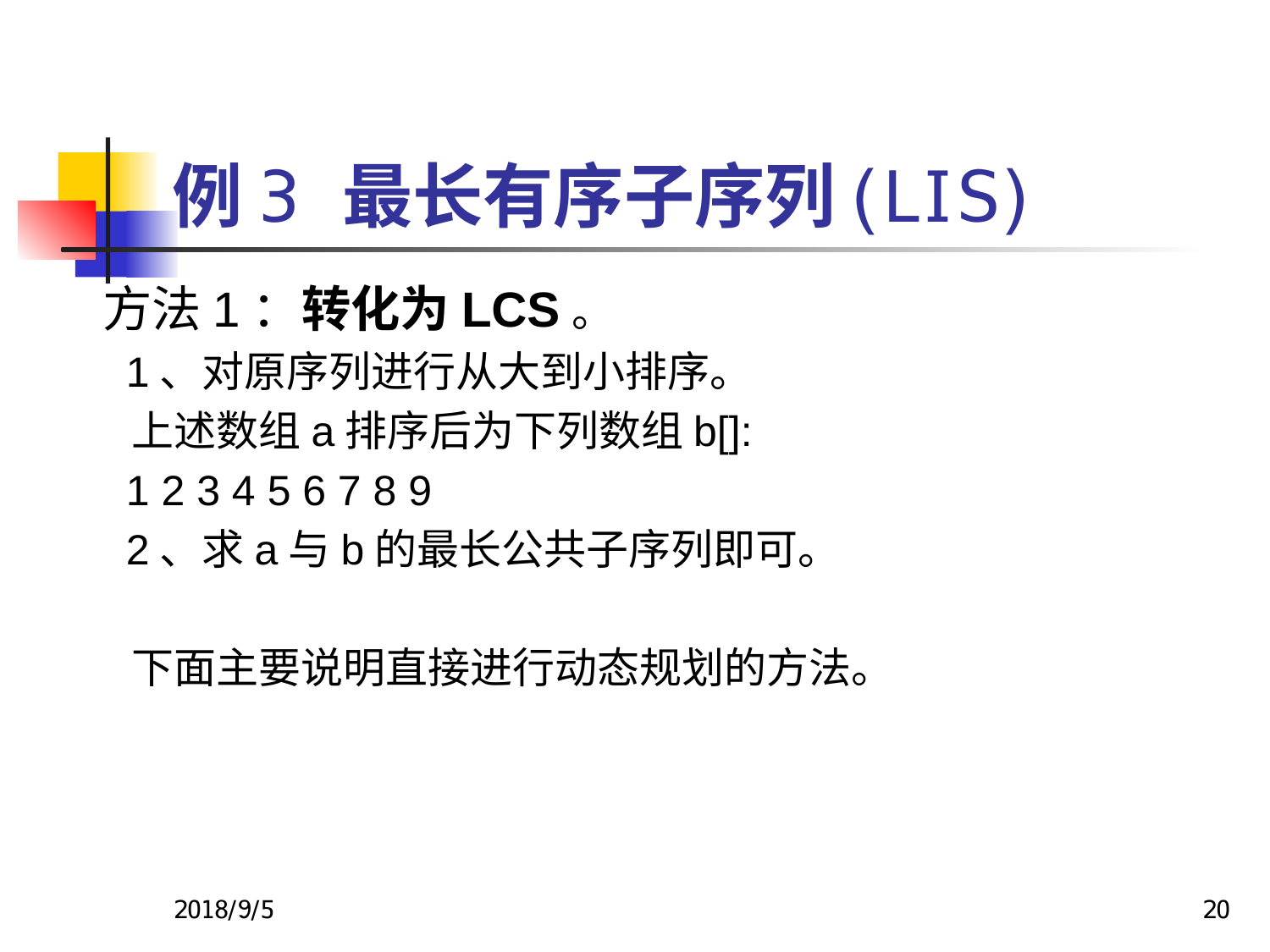

# 例3 最长有序子序列(LIS)
方法1：转化为LCS。
  1、对原序列进行从大到小排序。
  上述数组a排序后为下列数组b[]:
  1 2 3 4 5 6 7 8 9
  2、求a与b的最长公共子序列即可。

  下面主要说明直接进行动态规划的方法。
2018/9/5
20